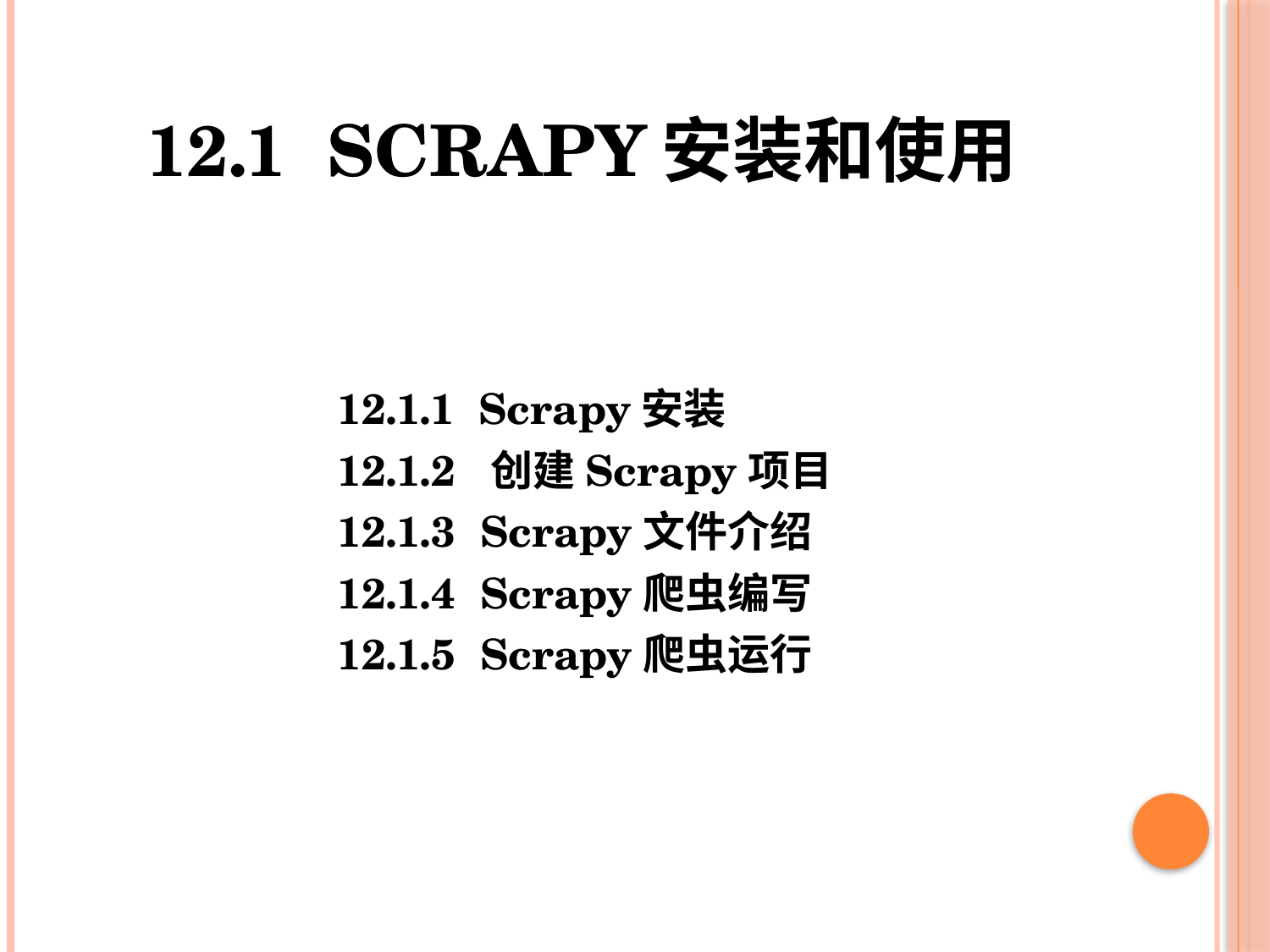

# 12.1  Scrapy安装和使用
12.1.1  Scrapy安装
12.1.2  创建Scrapy项目
12.1.3  Scrapy文件介绍
12.1.4  Scrapy爬虫编写
12.1.5  Scrapy爬虫运行